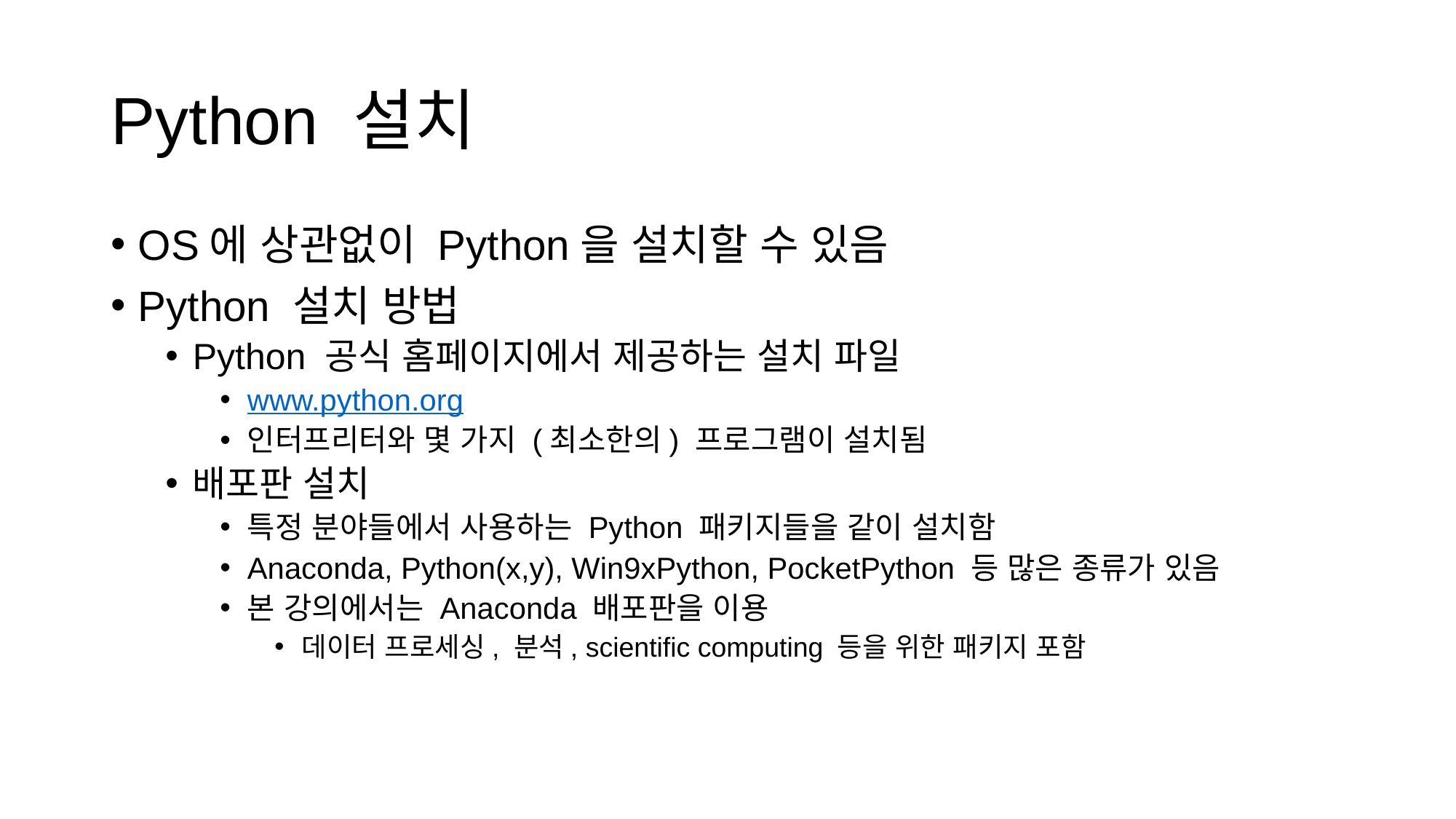

# Python 설치
OS에 상관없이 Python을 설치할 수 있음
Python 설치 방법
Python 공식 홈페이지에서 제공하는 설치 파일
www.python.org
인터프리터와 몇 가지 (최소한의) 프로그램이 설치됨
배포판 설치
특정 분야들에서 사용하는 Python 패키지들을 같이 설치함
Anaconda, Python(x,y), Win9xPython, PocketPython 등 많은 종류가 있음
본 강의에서는 Anaconda 배포판을 이용
데이터 프로세싱, 분석, scientific computing 등을 위한 패키지 포함